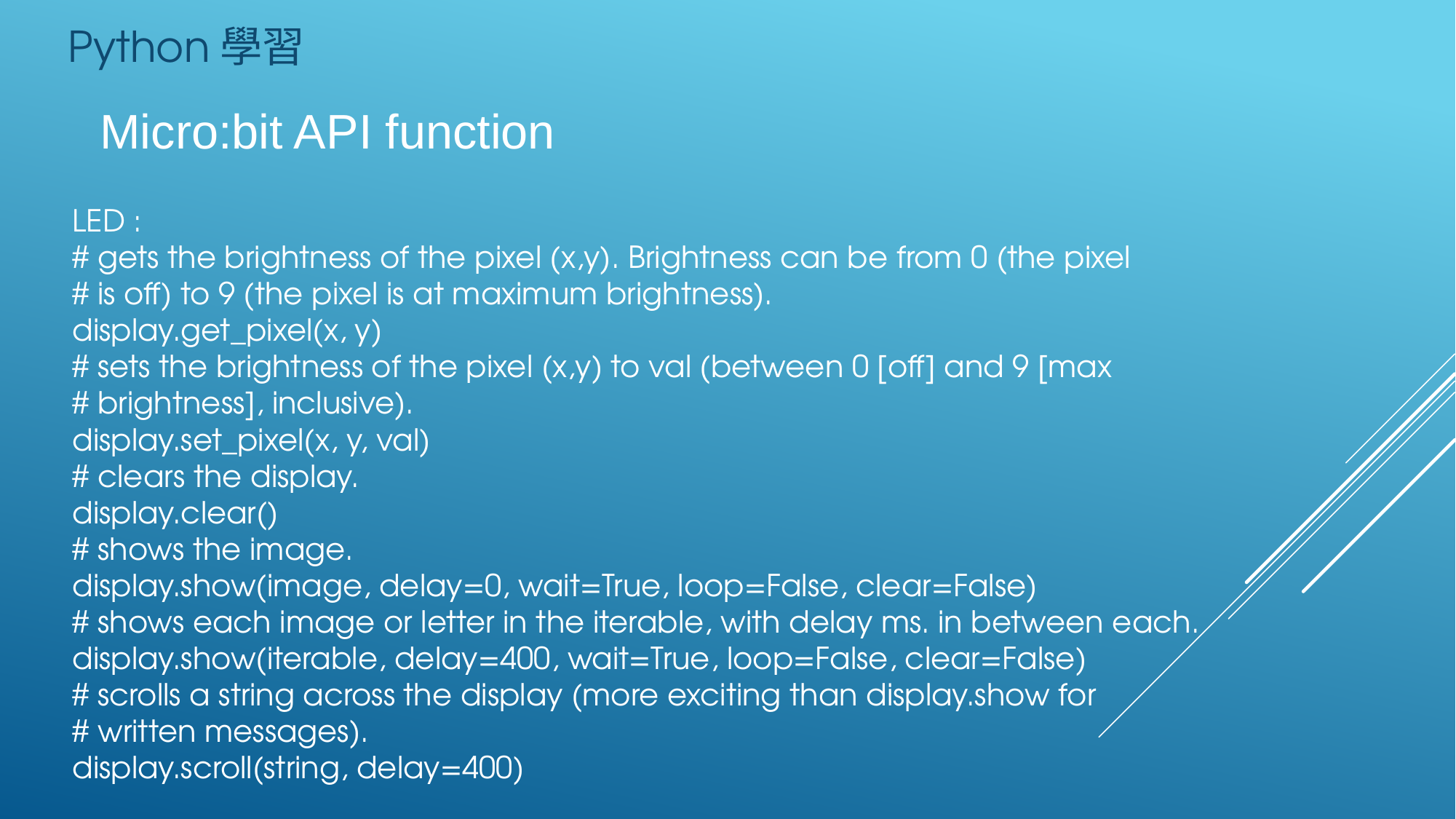

Python學習
Micro:bit API function
LED :
# gets the brightness of the pixel (x,y). Brightness can be from 0 (the pixel
# is off) to 9 (the pixel is at maximum brightness).
display.get_pixel(x, y)
# sets the brightness of the pixel (x,y) to val (between 0 [off] and 9 [max
# brightness], inclusive).
display.set_pixel(x, y, val)
# clears the display.
display.clear()
# shows the image.
display.show(image, delay=0, wait=True, loop=False, clear=False)
# shows each image or letter in the iterable, with delay ms. in between each.
display.show(iterable, delay=400, wait=True, loop=False, clear=False)
# scrolls a string across the display (more exciting than display.show for
# written messages).
display.scroll(string, delay=400)